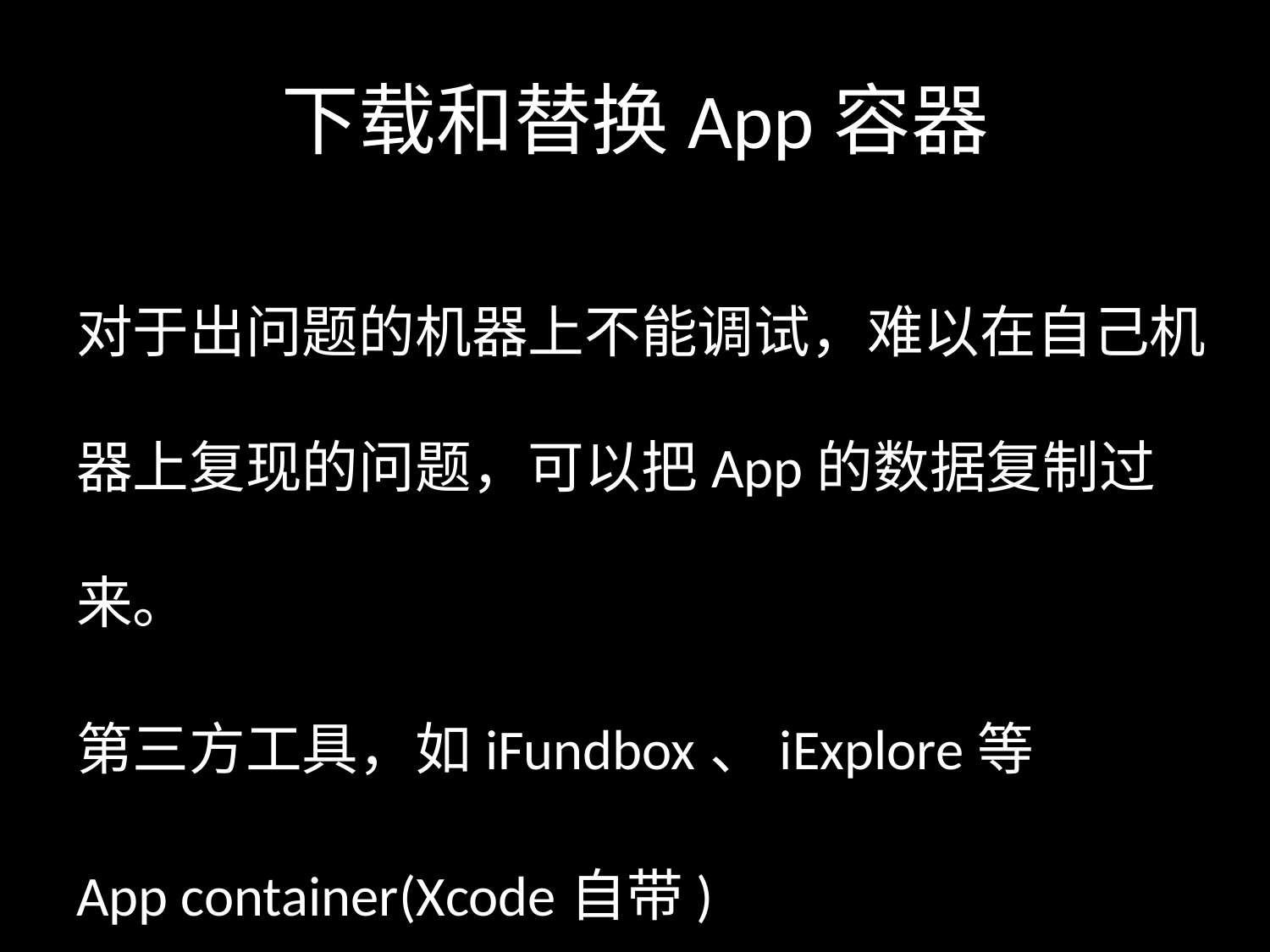

# 下载和替换App容器
对于出问题的机器上不能调试，难以在自己机器上复现的问题，可以把App的数据复制过来。
第三方工具，如iFundbox、iExplore等
App container(Xcode自带)